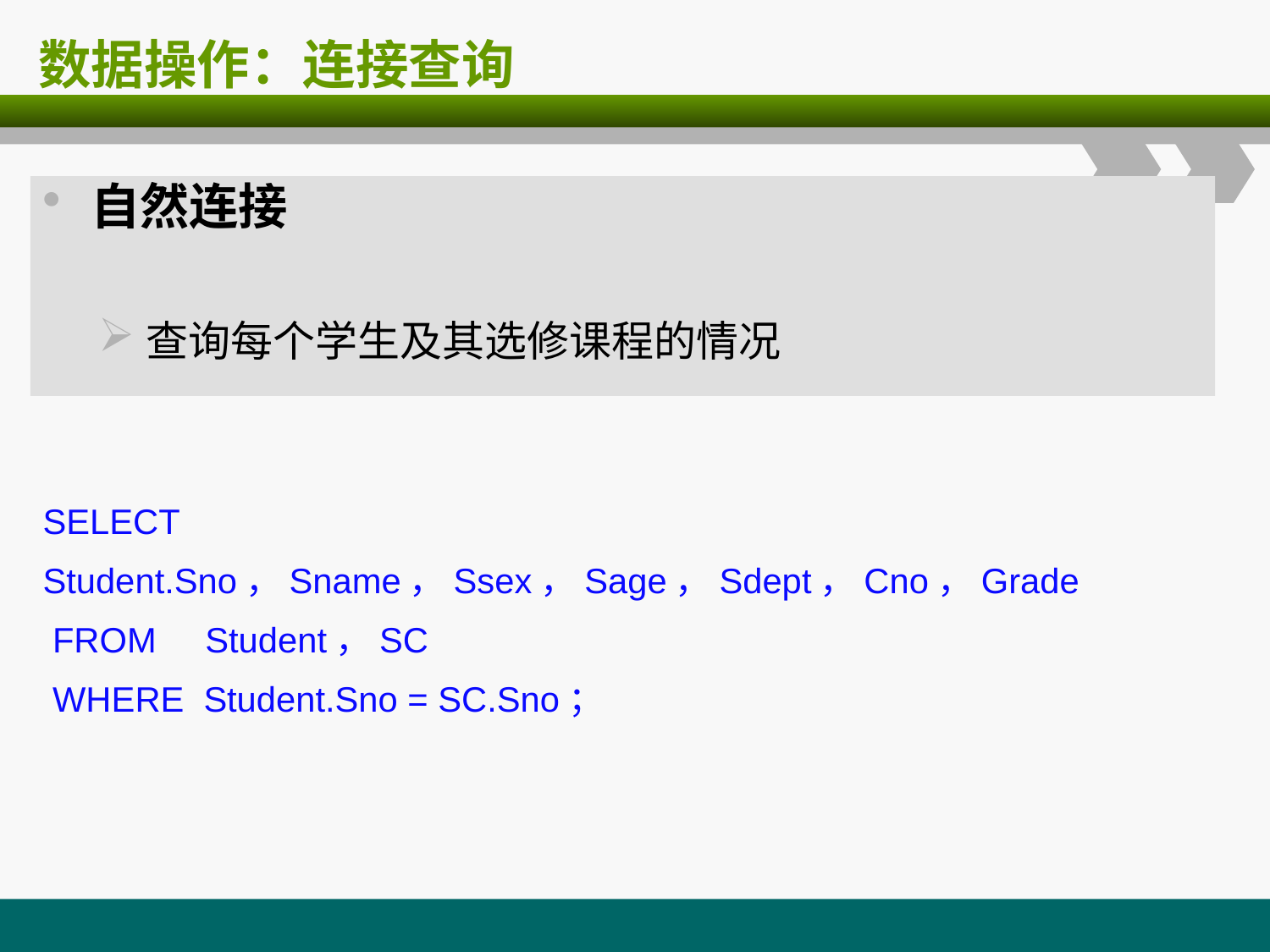

# 数据操作：连接查询
自然连接

查询每个学生及其选修课程的情况
SELECT  Student.Sno，Sname，Ssex，Sage，Sdept，Cno，Grade
 FROM     Student，SC
 WHERE  Student.Sno = SC.Sno；